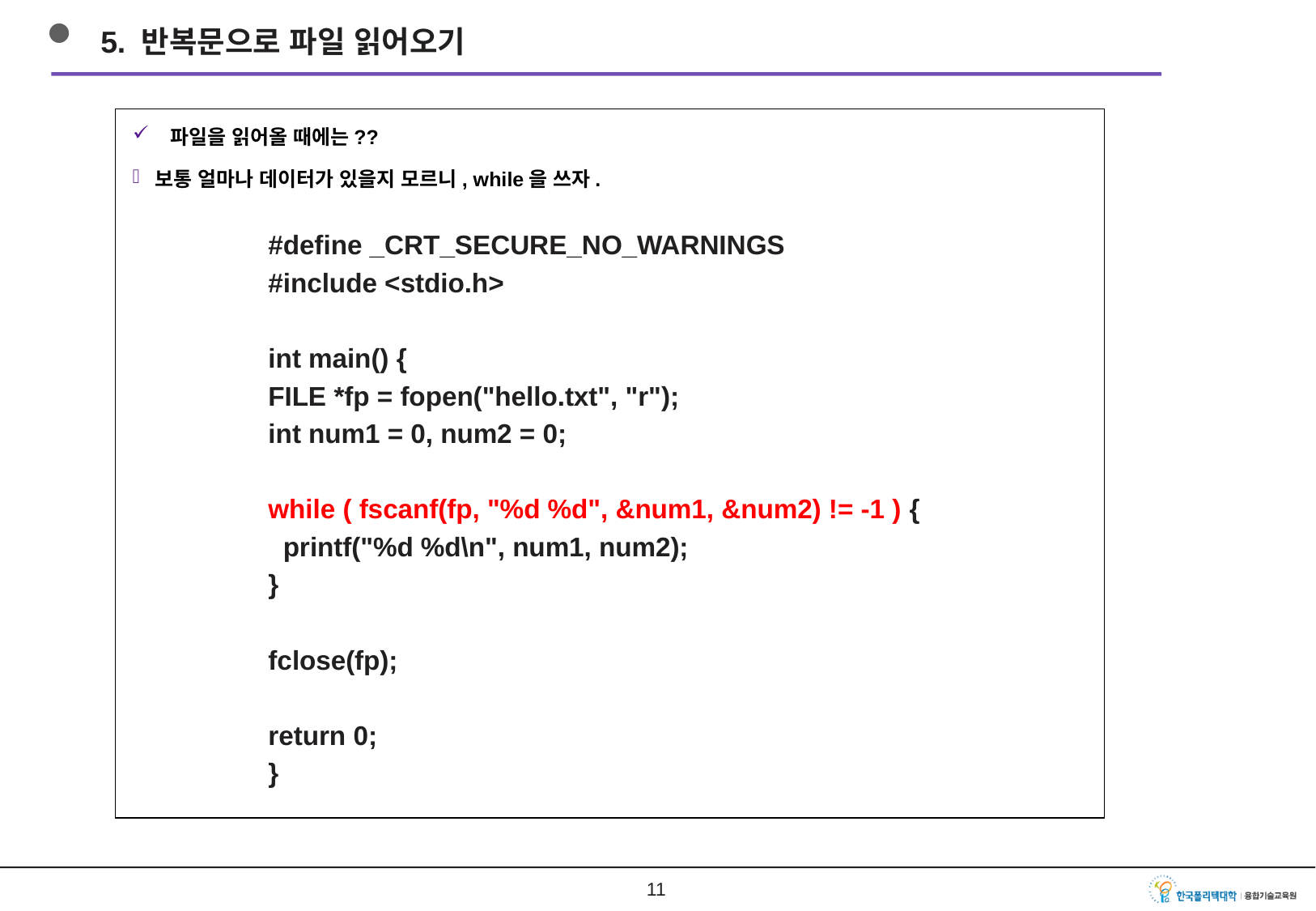

5. 반복문으로 파일 읽어오기
파일을 읽어올 때에는??
보통 얼마나 데이터가 있을지 모르니, while을 쓰자.

#define _CRT_SECURE_NO_WARNINGS
#include <stdio.h>

int main() {
FILE *fp = fopen("hello.txt", "r");
int num1 = 0, num2 = 0;

while ( fscanf(fp, "%d %d", &num1, &num2) != -1 ) {
  printf("%d %d\n", num1, num2);
}

fclose(fp);

return 0;
}

11